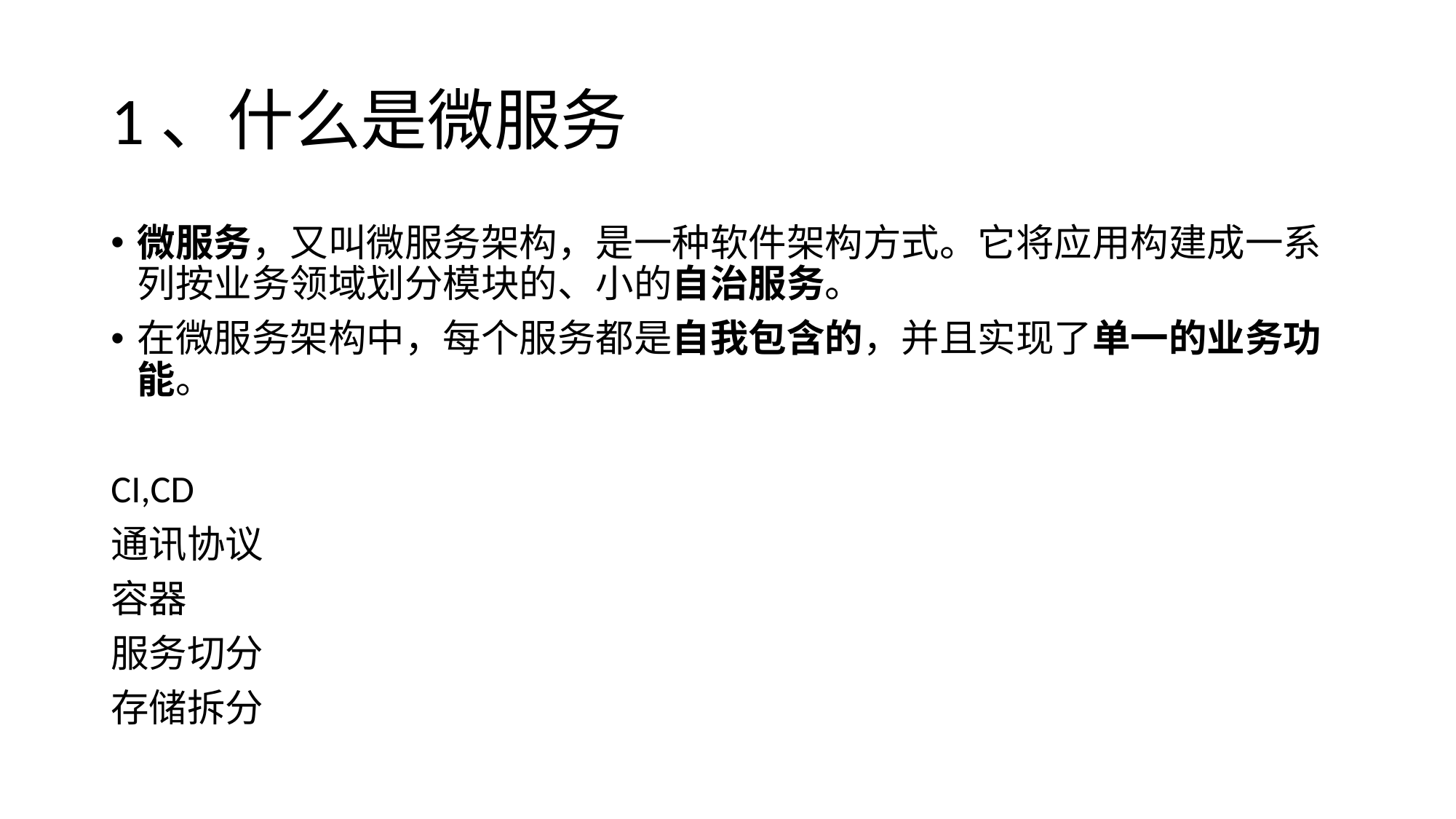

# 1、什么是微服务
微服务，又叫微服务架构，是一种软件架构方式。它将应用构建成一系列按业务领域划分模块的、小的自治服务。
在微服务架构中，每个服务都是自我包含的，并且实现了单一的业务功能。

CI,CD
通讯协议
容器
服务切分
存储拆分